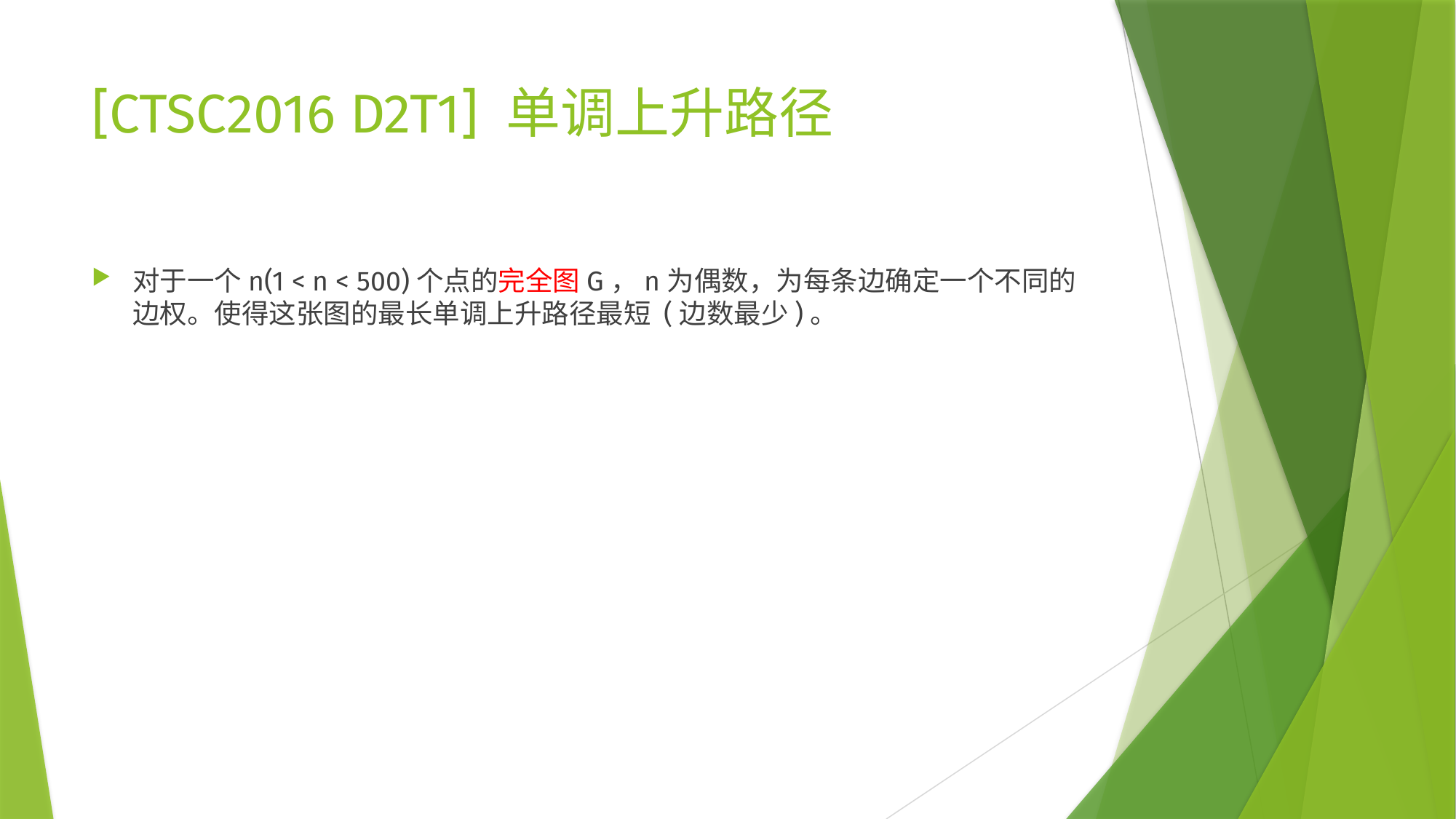

# [CTSC2016 D2T1] 单调上升路径
对于一个n(1 < n < 500)个点的完全图G，n为偶数，为每条边确定一个不同的边权。使得这张图的最长单调上升路径最短 (边数最少)。